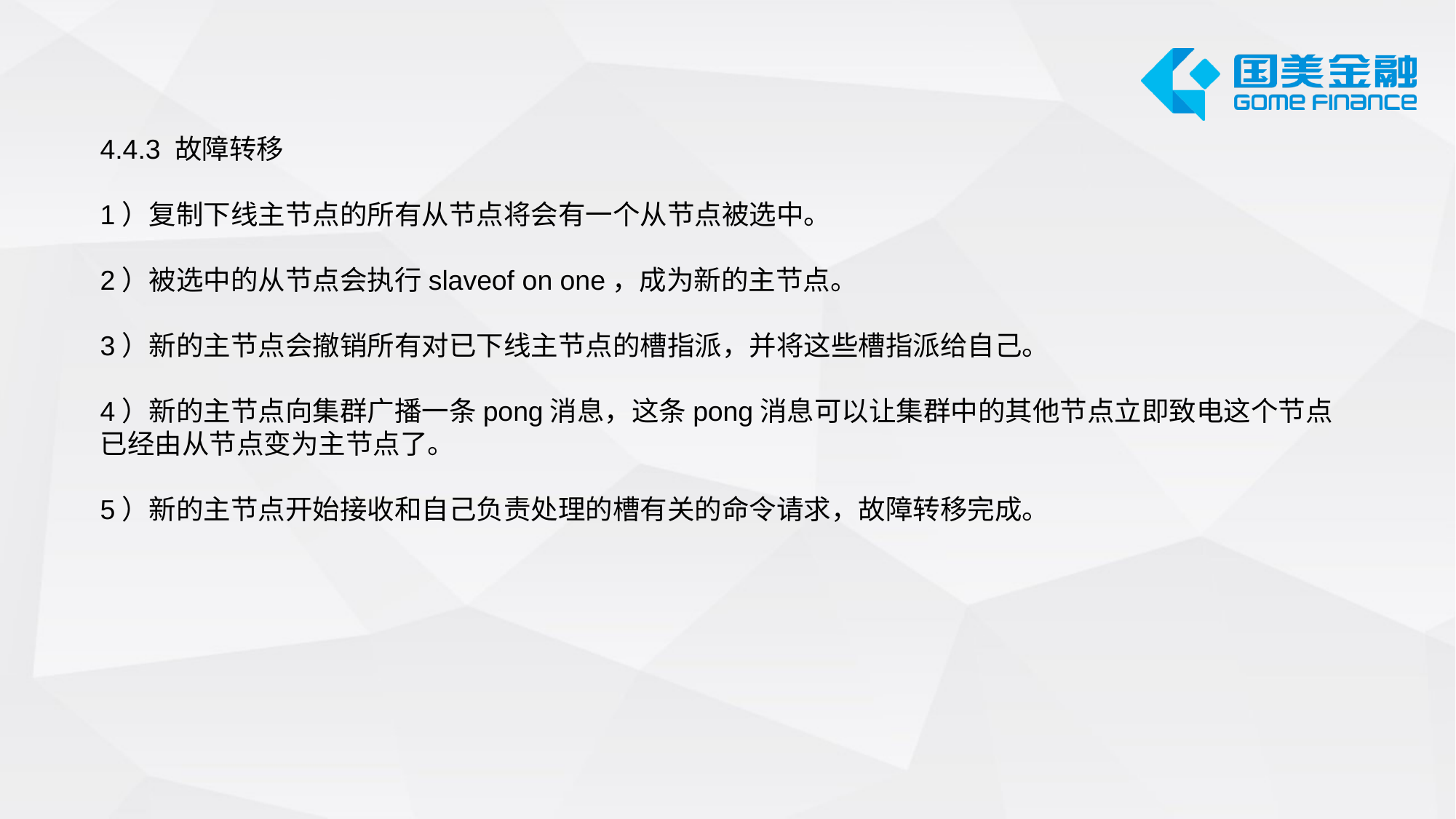

4.4.3 故障转移

1）复制下线主节点的所有从节点将会有一个从节点被选中。

2）被选中的从节点会执行slaveof on one，成为新的主节点。

3）新的主节点会撤销所有对已下线主节点的槽指派，并将这些槽指派给自己。

4）新的主节点向集群广播一条pong消息，这条pong消息可以让集群中的其他节点立即致电这个节点已经由从节点变为主节点了。

5）新的主节点开始接收和自己负责处理的槽有关的命令请求，故障转移完成。